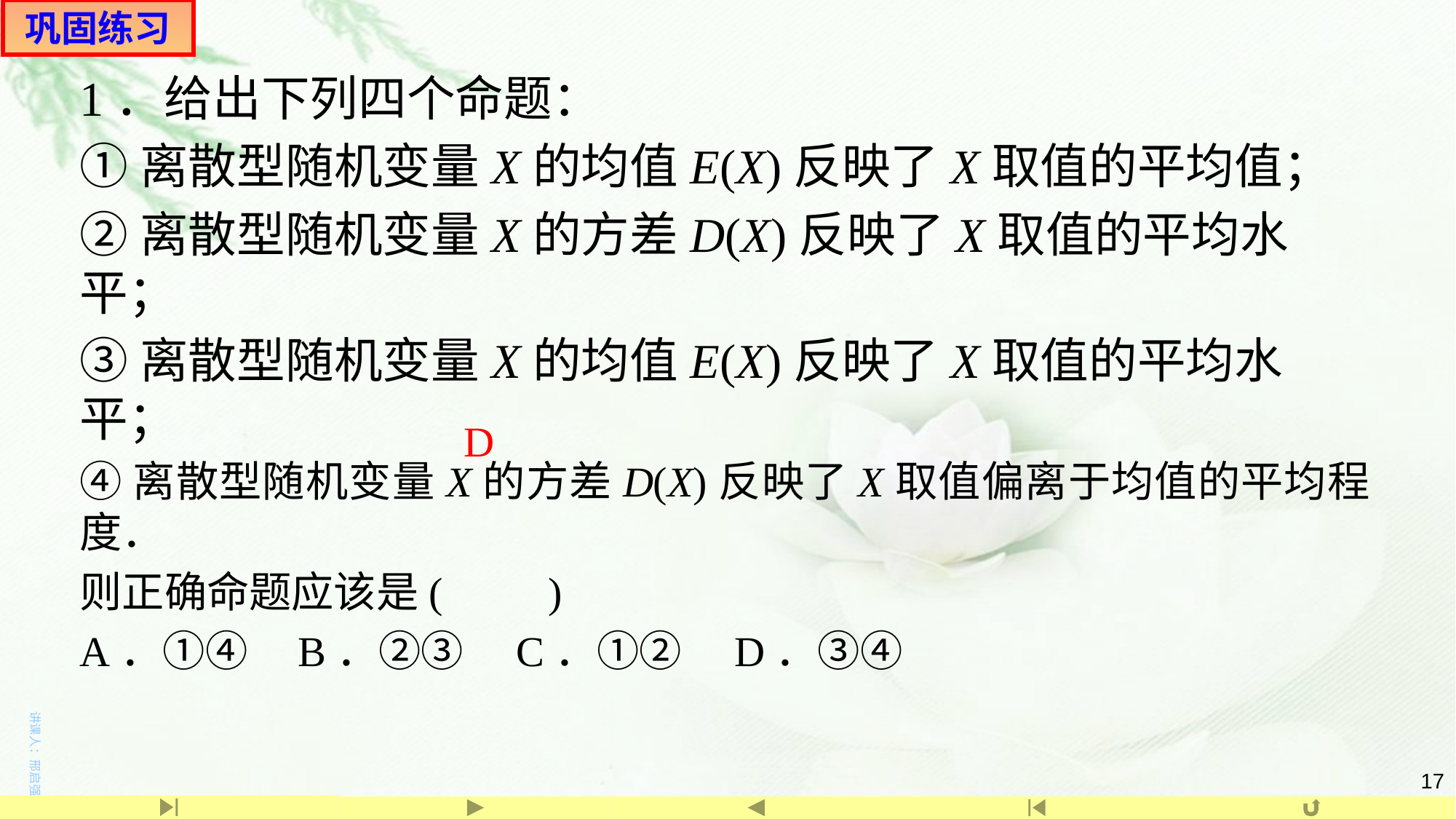

巩固练习
1．给出下列四个命题：
①离散型随机变量X的均值E(X)反映了X取值的平均值；
②离散型随机变量X的方差D(X)反映了X取值的平均水平；
③离散型随机变量X的均值E(X)反映了X取值的平均水平；
④离散型随机变量X的方差D(X)反映了X取值偏离于均值的平均程度．
则正确命题应该是(　　)
A．①④　	B．②③	C．①②  	D．③④
D